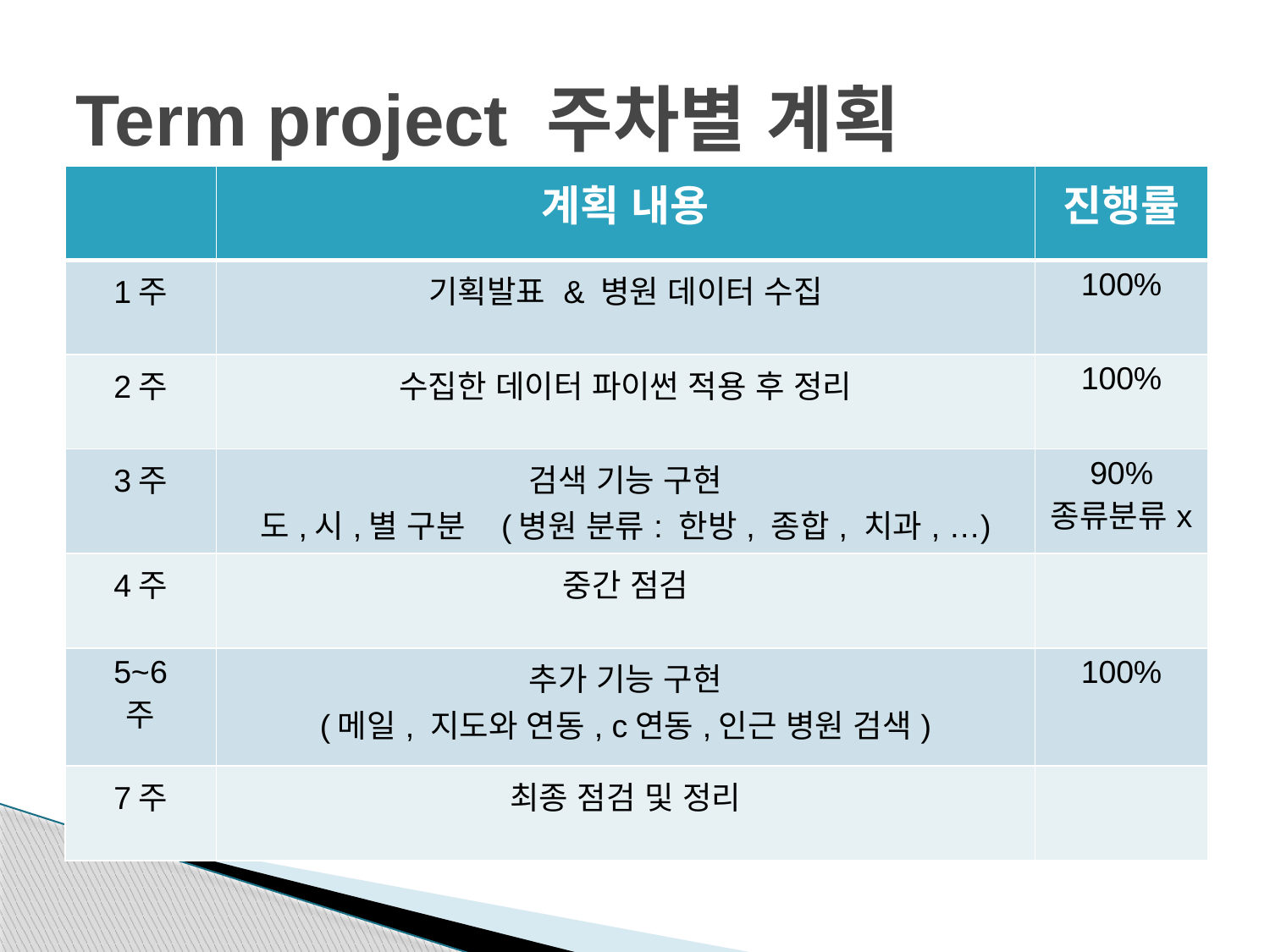

# Term project 주차별 계획
|  | 계획 내용 | 진행률 |
| --- | --- | --- |
| 1주 | 기획발표 & 병원 데이터 수집 | 100% |
| 2주 | 수집한 데이터 파이썬 적용 후 정리 | 100% |
| 3주 | 검색 기능 구현 도,시,별 구분 (병원 분류: 한방, 종합, 치과, …) | 90% 종류분류x |
| 4주 | 중간 점검 |  |
| 5~6 주 | 추가 기능 구현 (메일, 지도와 연동, c연동,인근 병원 검색) | 100% |
| 7주 | 최종 점검 및 정리 |  |